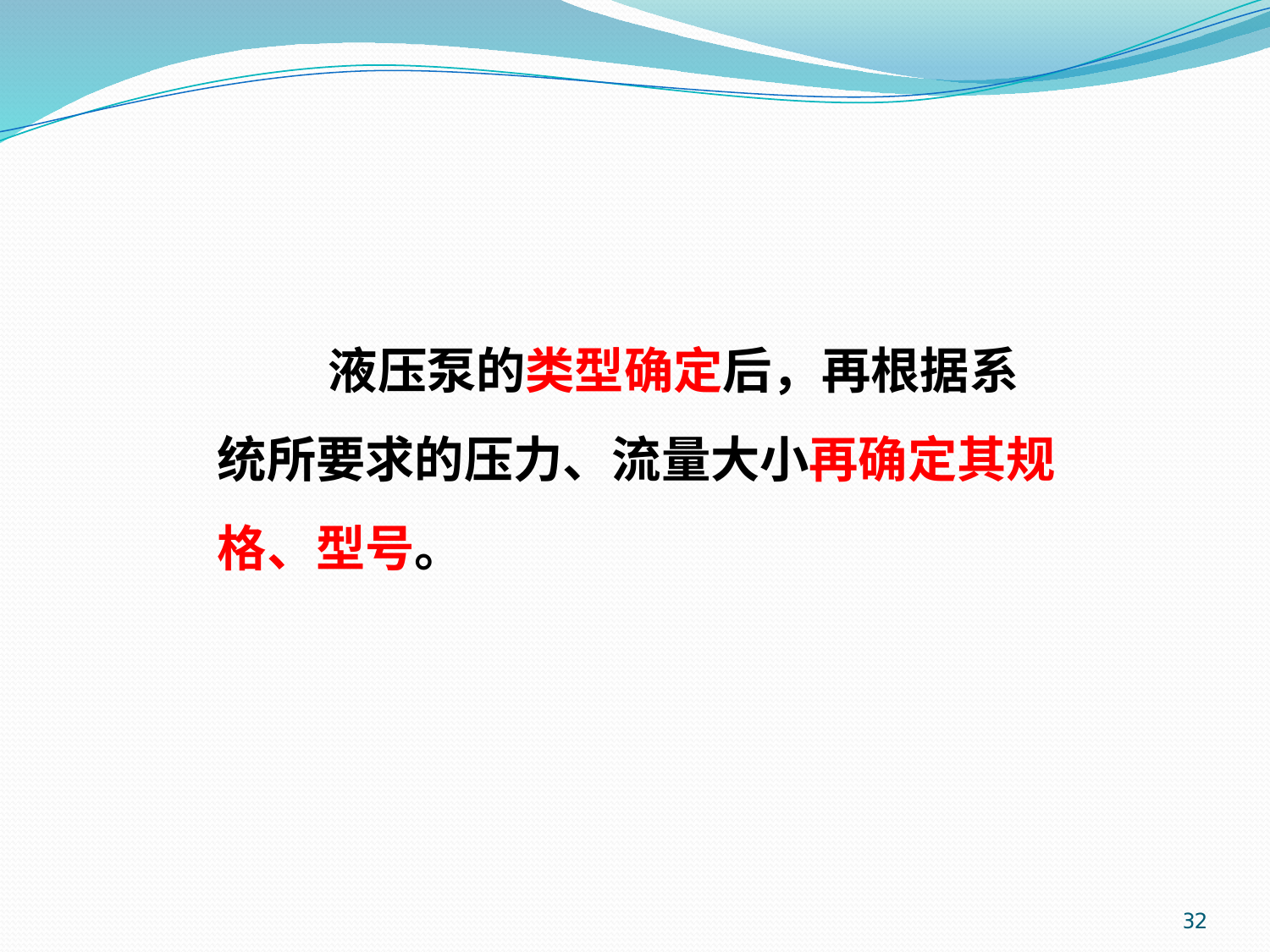

液压泵的类型确定后，再根据系统所要求的压力、流量大小再确定其规格、型号。
32